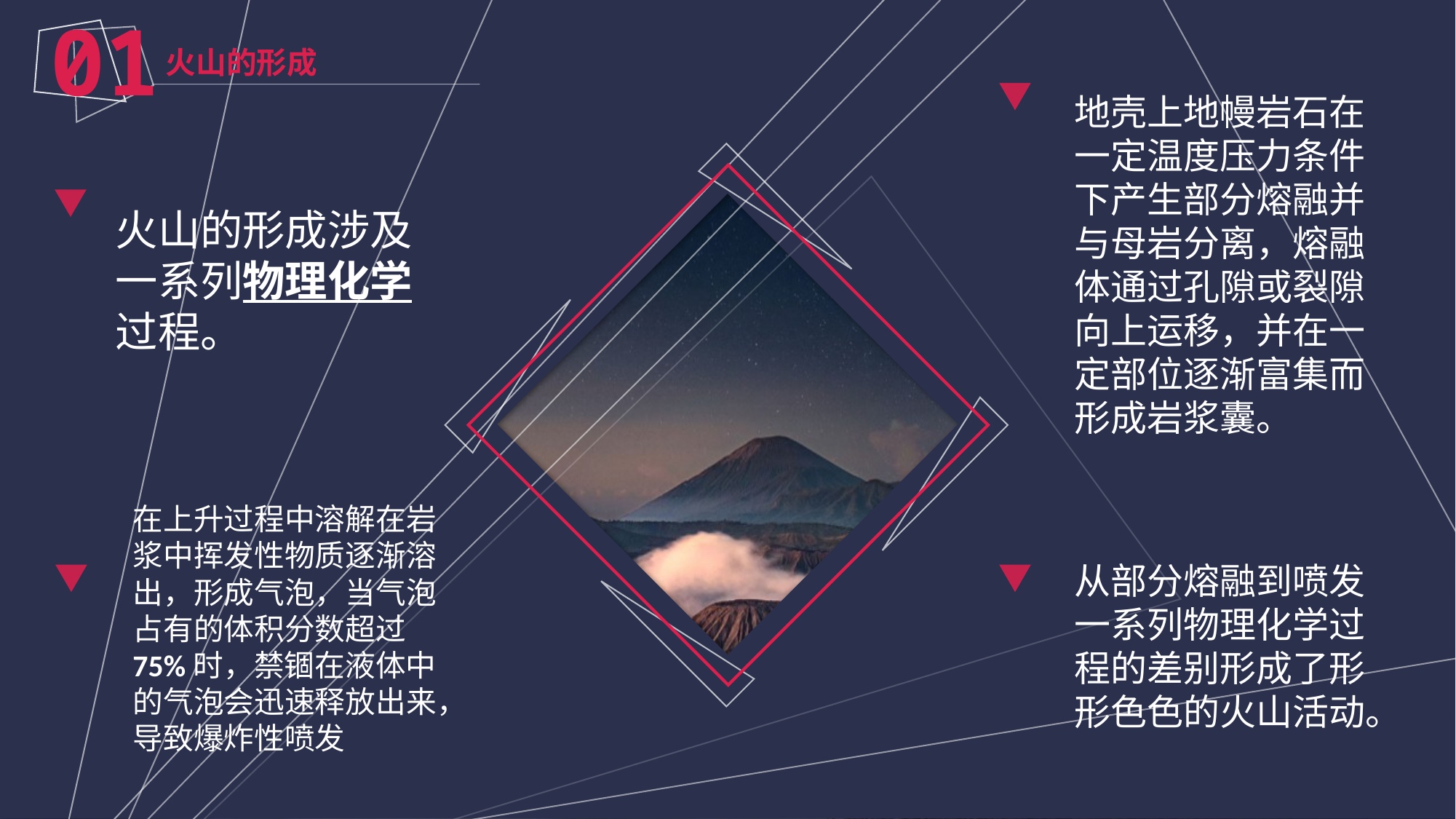

01

火山的形成

地壳上地幔岩石在一定温度压力条件下产生部分熔融并与母岩分离，熔融体通过孔隙或裂隙向上运移，并在一定部位逐渐富集而形成岩浆囊。

火山的形成涉及一系列物理化学过程。

在上升过程中溶解在岩浆中挥发性物质逐渐溶出，形成气泡，当气泡占有的体积分数超过75%时，禁锢在液体中的气泡会迅速释放出来，导致爆炸性喷发
从部分熔融到喷发一系列物理化学过程的差别形成了形形色色的火山活动。